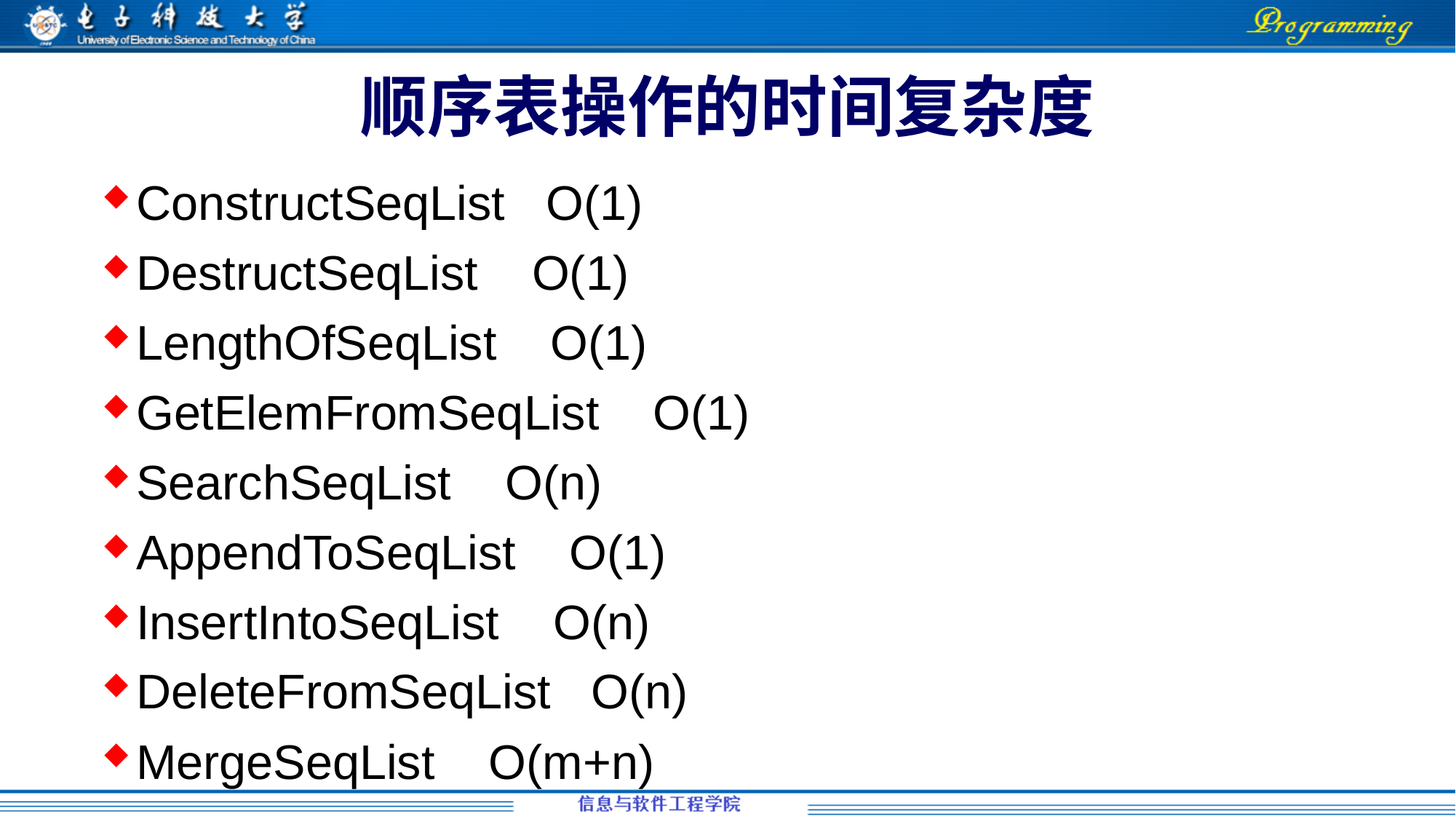

# 顺序表操作的时间复杂度
ConstructSeqList   O(1)
DestructSeqList    O(1)
LengthOfSeqList    O(1)
GetElemFromSeqList    O(1)
SearchSeqList    O(n)
AppendToSeqList    O(1)
InsertIntoSeqList    O(n)
DeleteFromSeqList   O(n)
MergeSeqList    O(m+n)